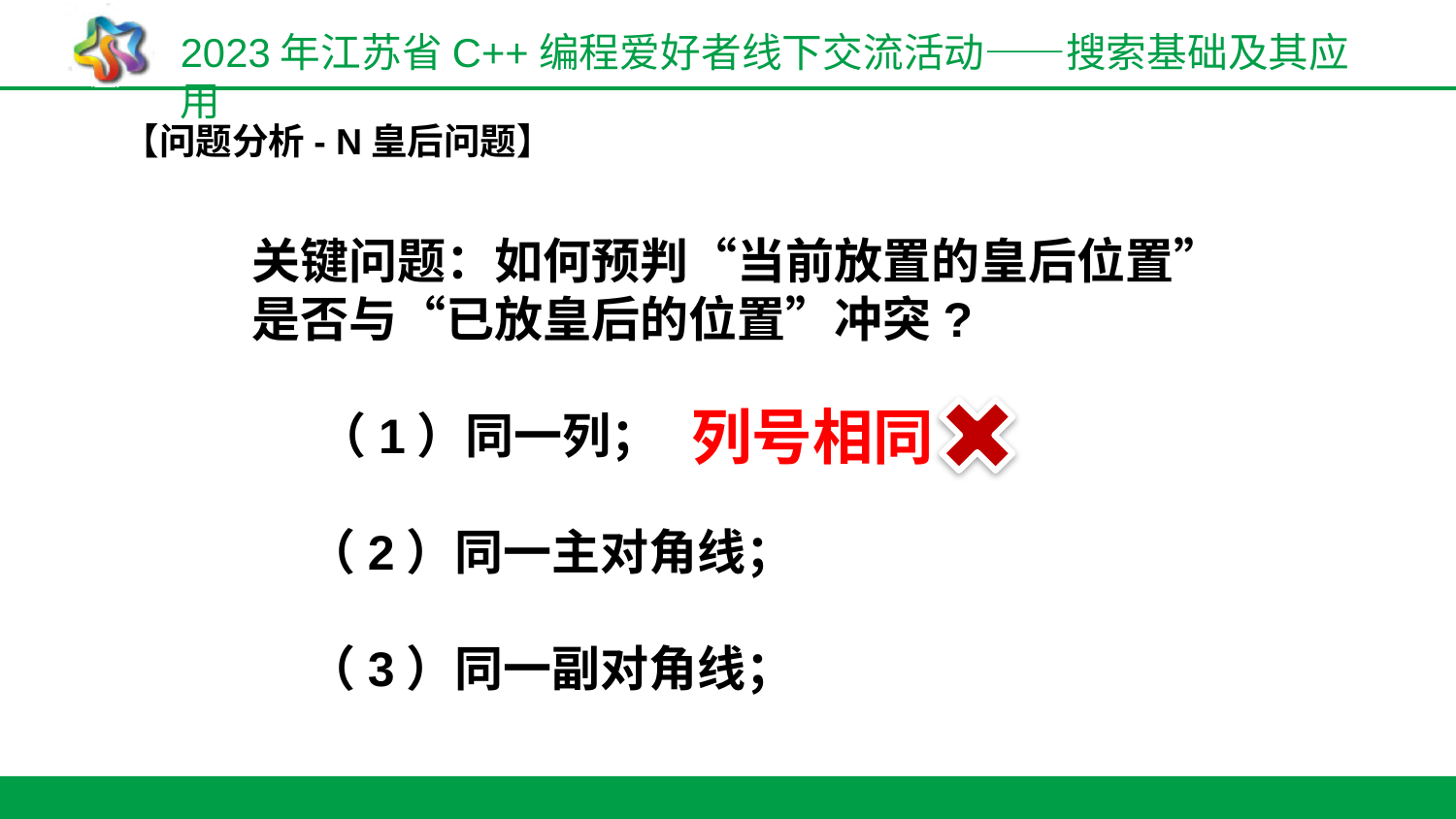

【问题分析- N皇后问题】

关键问题：如何预判“当前放置的皇后位置”是否与“已放皇后的位置”冲突?

     （1）同一列；

    （2）同一主对角线；

    （3）同一副对角线；

列号相同